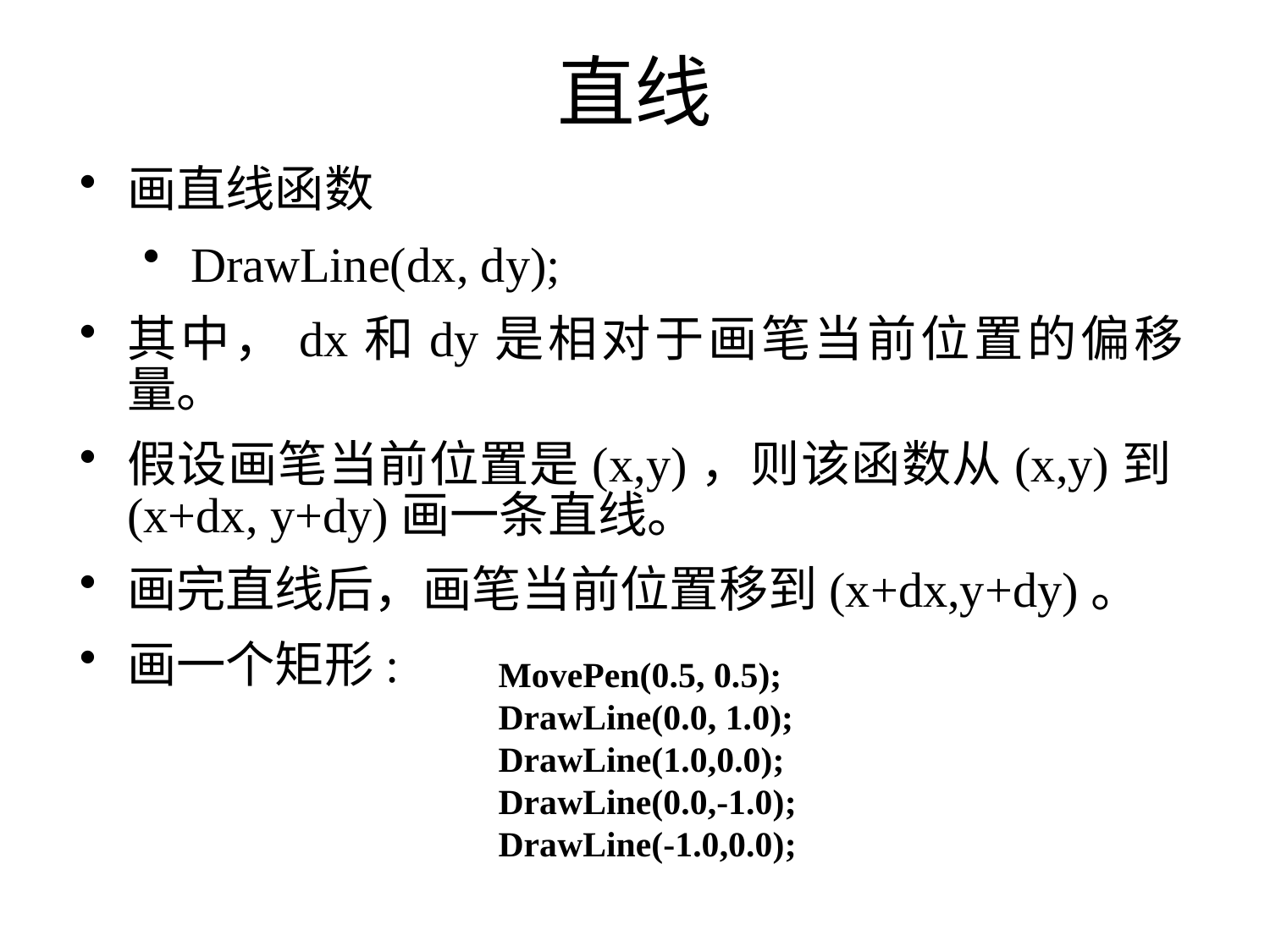

# 直线
画直线函数
DrawLine(dx, dy);
其中，dx和dy是相对于画笔当前位置的偏移量。
假设画笔当前位置是(x,y)，则该函数从(x,y)到(x+dx, y+dy)画一条直线。
画完直线后，画笔当前位置移到(x+dx,y+dy)。
画一个矩形:

MovePen(0.5, 0.5);
DrawLine(0.0, 1.0);
DrawLine(1.0,0.0);
DrawLine(0.0,-1.0);
DrawLine(-1.0,0.0);